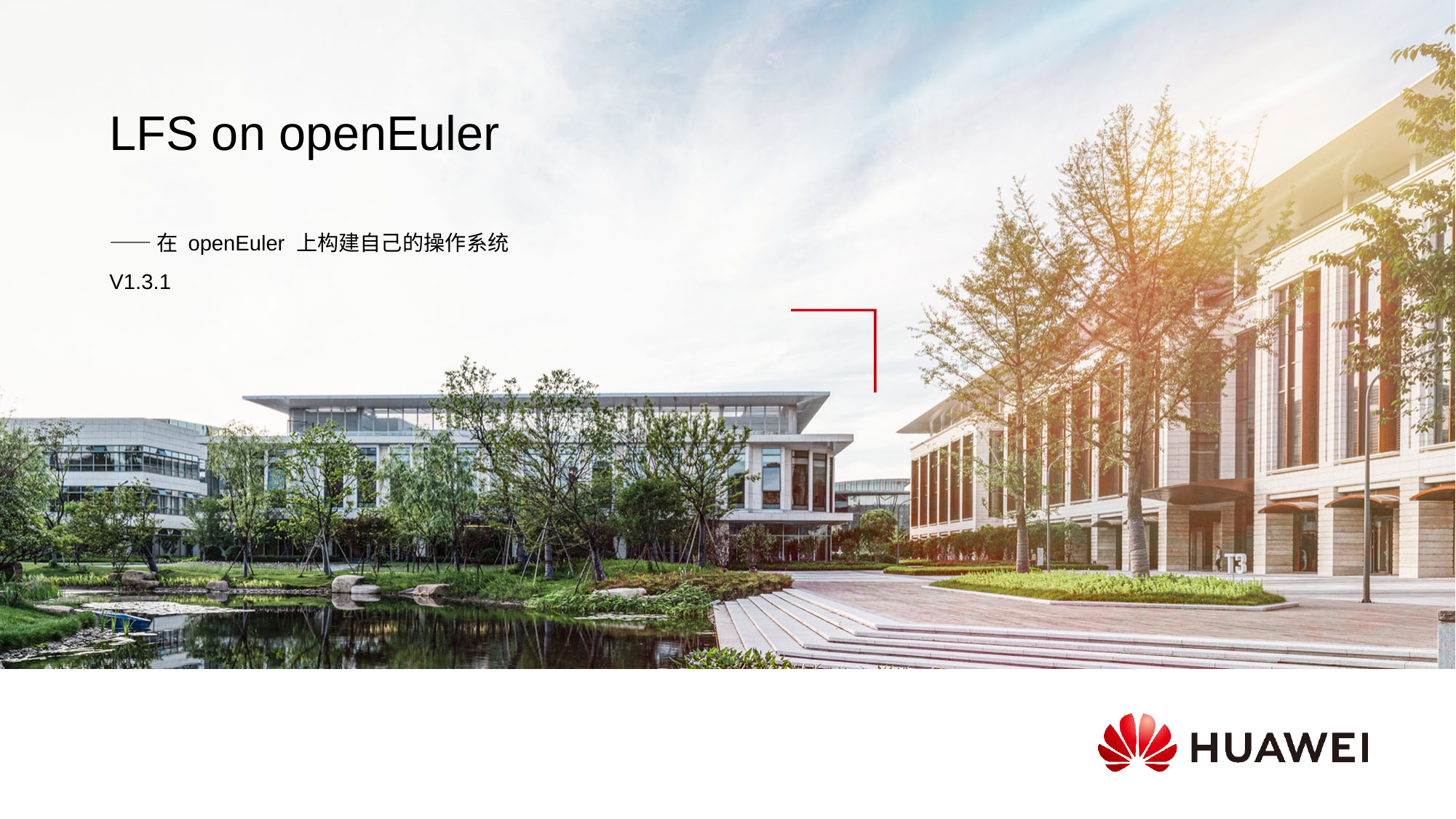

# LFS on openEuler
——在 openEuler 上构建自己的操作系统
V1.3.1